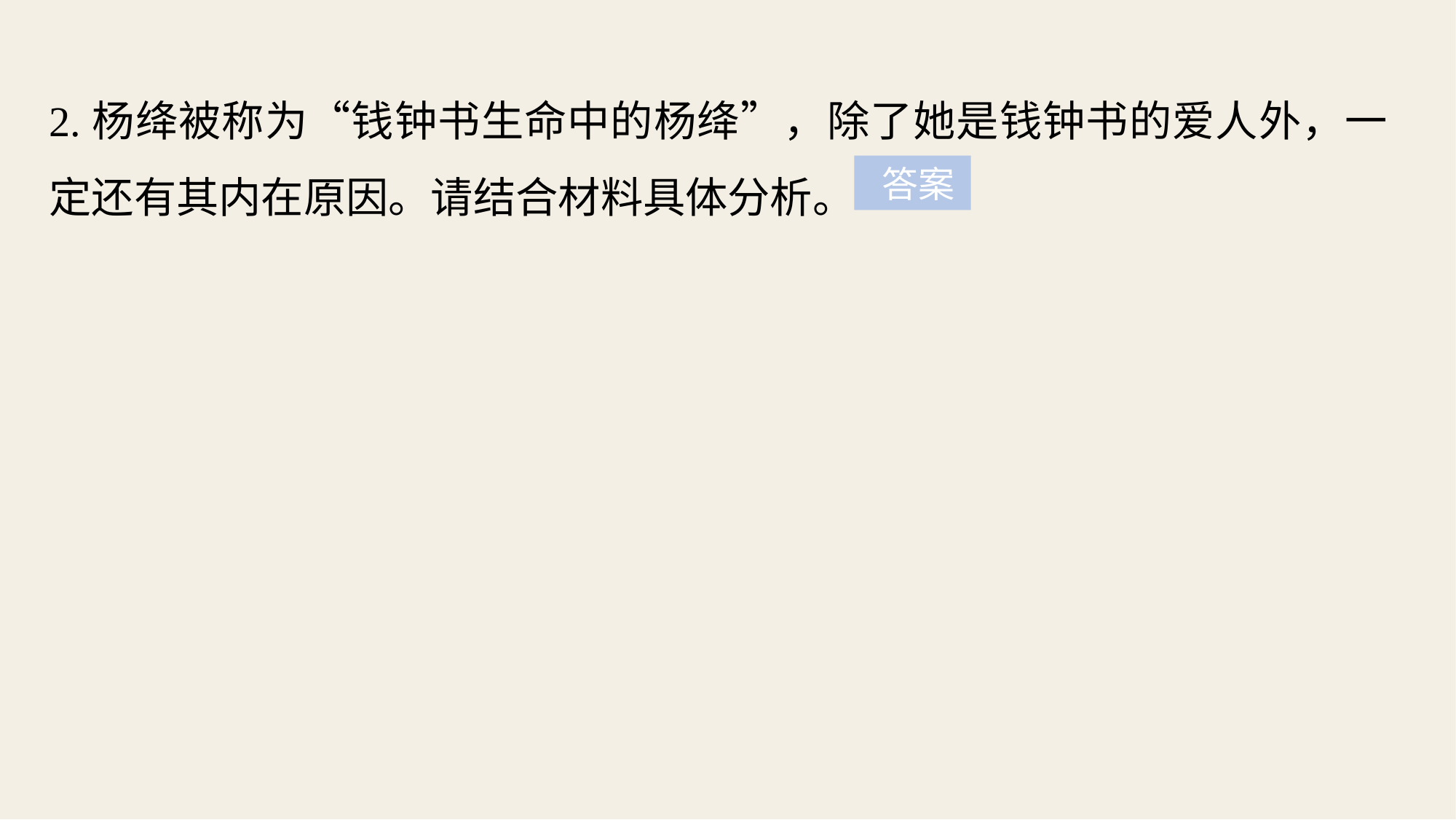

2.杨绛被称为“钱钟书生命中的杨绛”，除了她是钱钟书的爱人外，一定还有其内在原因。请结合材料具体分析。
 答案